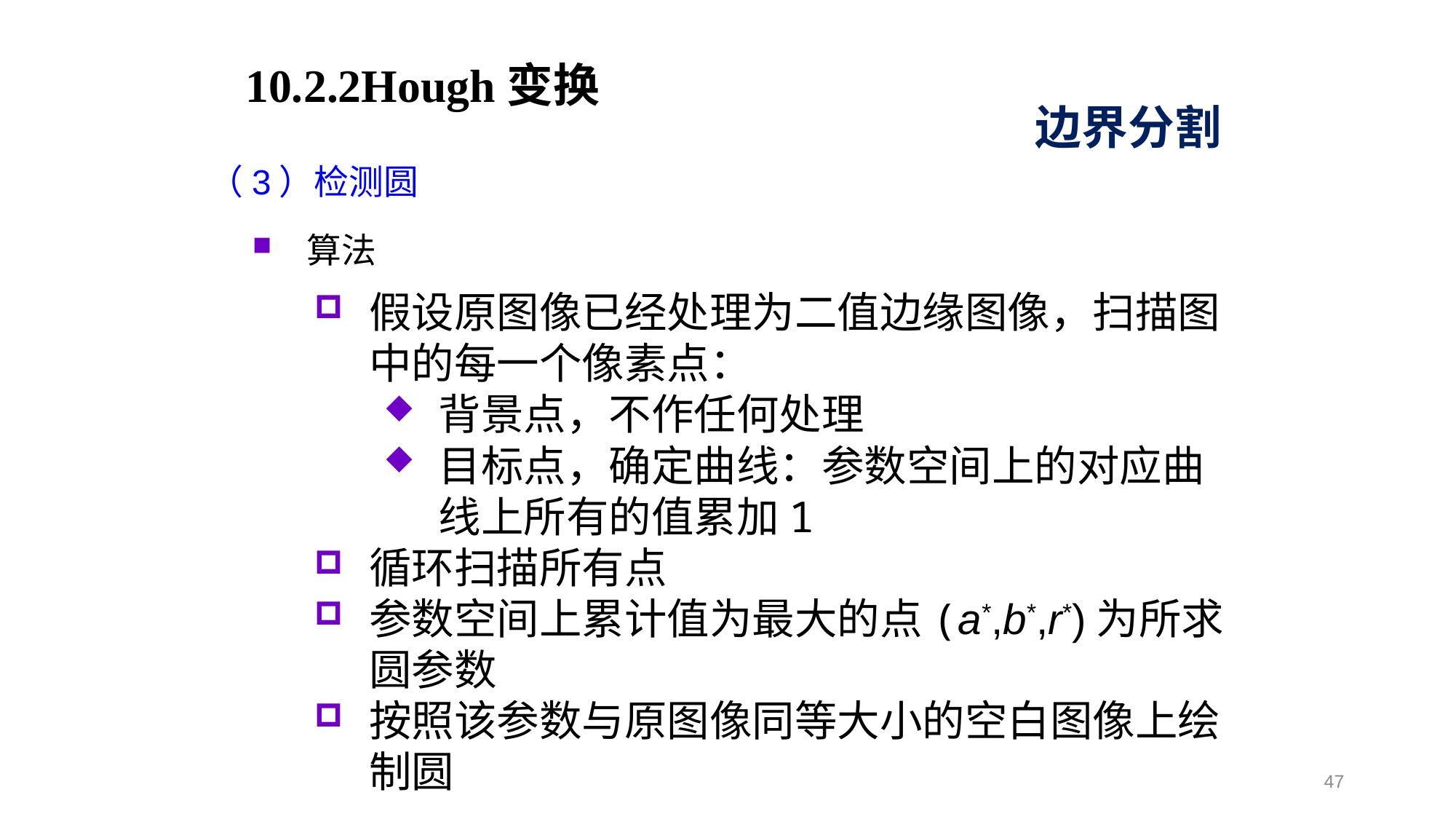

10.2.2Hough变换
边界分割
（3）检测圆
算法
假设原图像已经处理为二值边缘图像，扫描图中的每一个像素点：
背景点，不作任何处理
目标点，确定曲线：参数空间上的对应曲线上所有的值累加1
循环扫描所有点
参数空间上累计值为最大的点(a*,b*,r*)为所求圆参数
按照该参数与原图像同等大小的空白图像上绘制圆
47